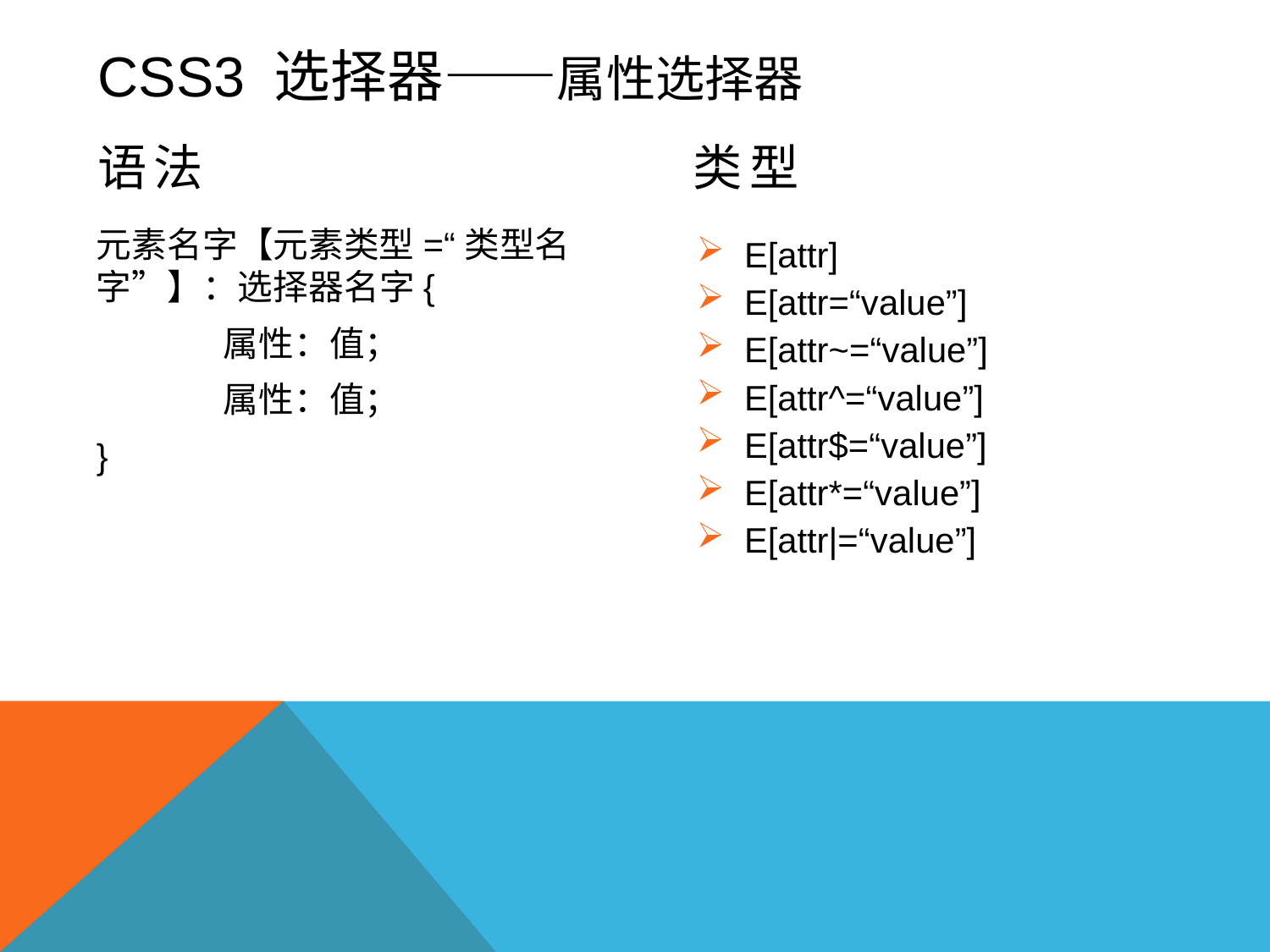

# CSS3 选择器——属性选择器
语法
类型
元素名字【元素类型=“类型名字”】：选择器名字{
	属性：值；
	属性：值；
}
E[attr]
E[attr=“value”]
E[attr~=“value”]
E[attr^=“value”]
E[attr$=“value”]
E[attr*=“value”]
E[attr|=“value”]